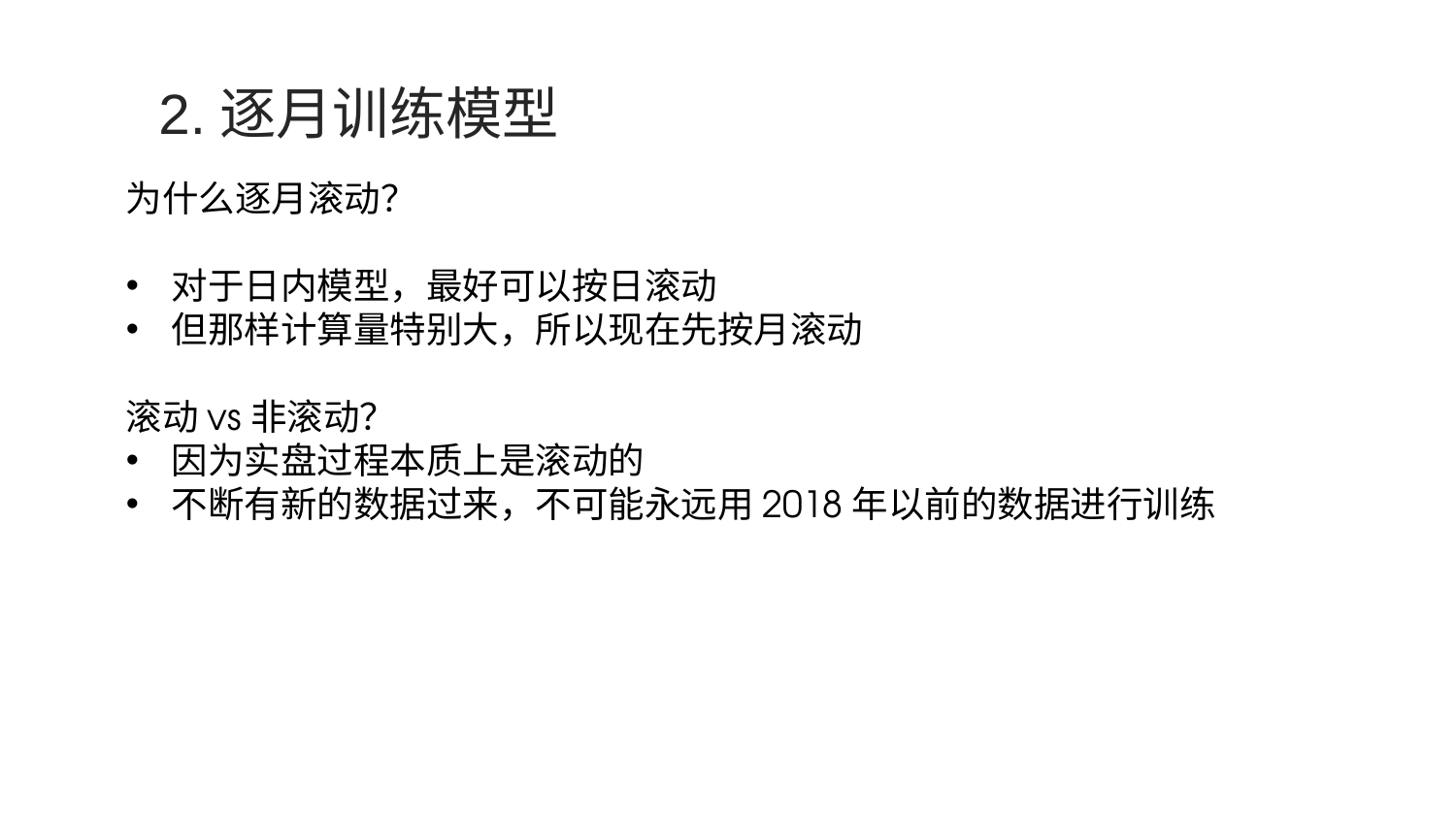

# 2.逐月训练模型
为什么逐月滚动？

对于日内模型，最好可以按日滚动
但那样计算量特别大，所以现在先按月滚动

滚动vs非滚动？
因为实盘过程本质上是滚动的
不断有新的数据过来，不可能永远用2018年以前的数据进行训练